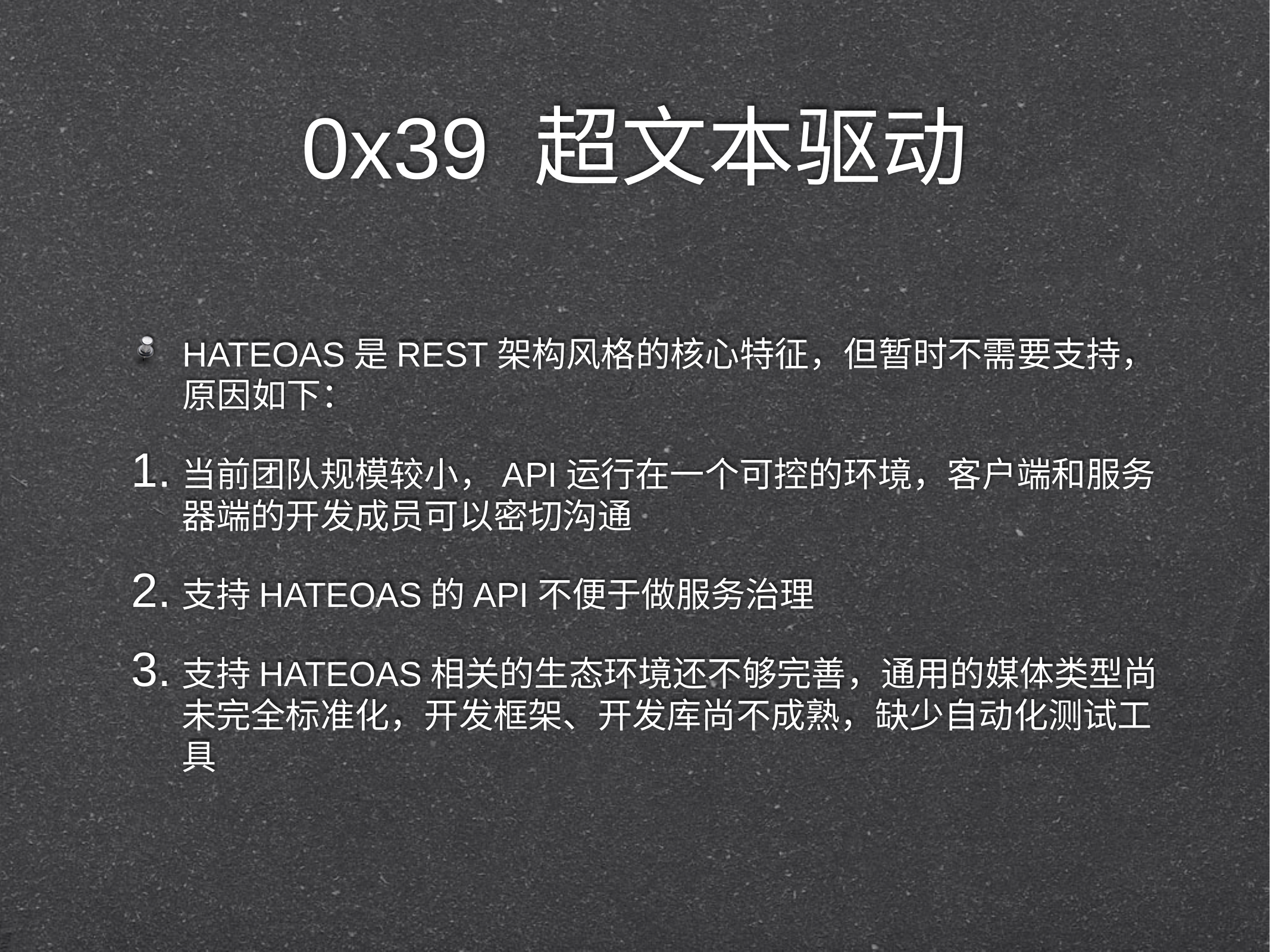

# 0x39 超文本驱动
HATEOAS是REST架构风格的核心特征，但暂时不需要支持，原因如下：
当前团队规模较小，API运行在一个可控的环境，客户端和服务器端的开发成员可以密切沟通
支持HATEOAS的API不便于做服务治理
支持HATEOAS相关的生态环境还不够完善，通用的媒体类型尚未完全标准化，开发框架、开发库尚不成熟，缺少自动化测试工具